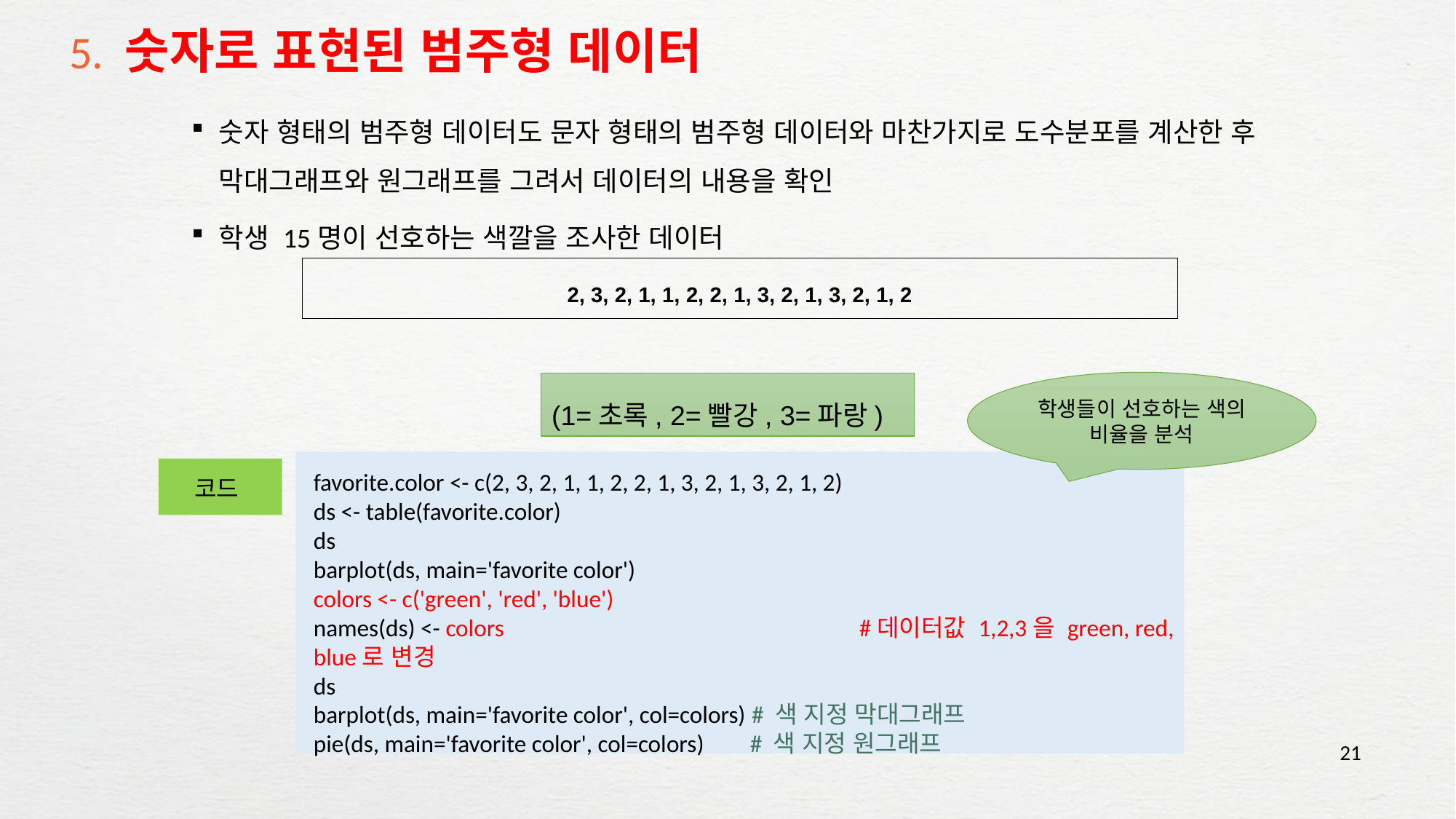

# 5. 숫자로 표현된 범주형 데이터
숫자 형태의 범주형 데이터도 문자 형태의 범주형 데이터와 마찬가지로 도수분포를 계산한 후 막대그래프와 원그래프를 그려서 데이터의 내용을 확인
학생 15명이 선호하는 색깔을 조사한 데이터
| 2, 3, 2, 1, 1, 2, 2, 1, 3, 2, 1, 3, 2, 1, 2 |
| --- |
학생들이 선호하는 색의 비율을 분석
(1=초록, 2=빨강, 3=파랑)

favorite.color <- c(2, 3, 2, 1, 1, 2, 2, 1, 3, 2, 1, 3, 2, 1, 2)
ds <- table(favorite.color)
ds
barplot(ds, main='favorite color')
colors <- c('green', 'red', 'blue')
names(ds) <- colors                                 		#데이터값 1,2,3을 green, red, blue로 변경
ds
barplot(ds, main='favorite color', col=colors) # 색 지정 막대그래프
pie(ds, main='favorite color', col=colors) 	# 색 지정 원그래프
코드
21